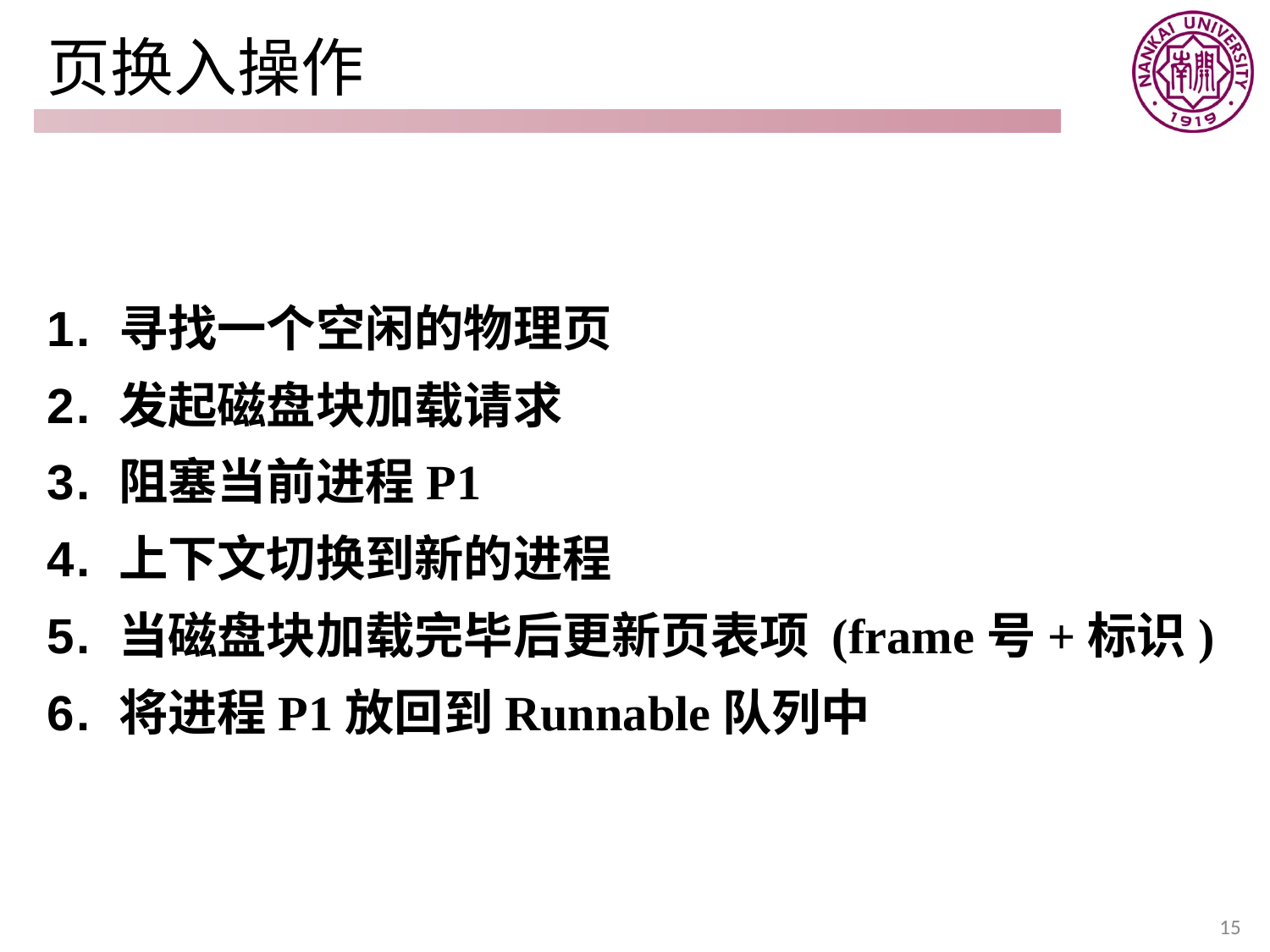

# 页换入操作
寻找一个空闲的物理页
发起磁盘块加载请求
阻塞当前进程P1
上下文切换到新的进程
当磁盘块加载完毕后更新页表项 (frame号+标识)
将进程P1放回到Runnable队列中

15